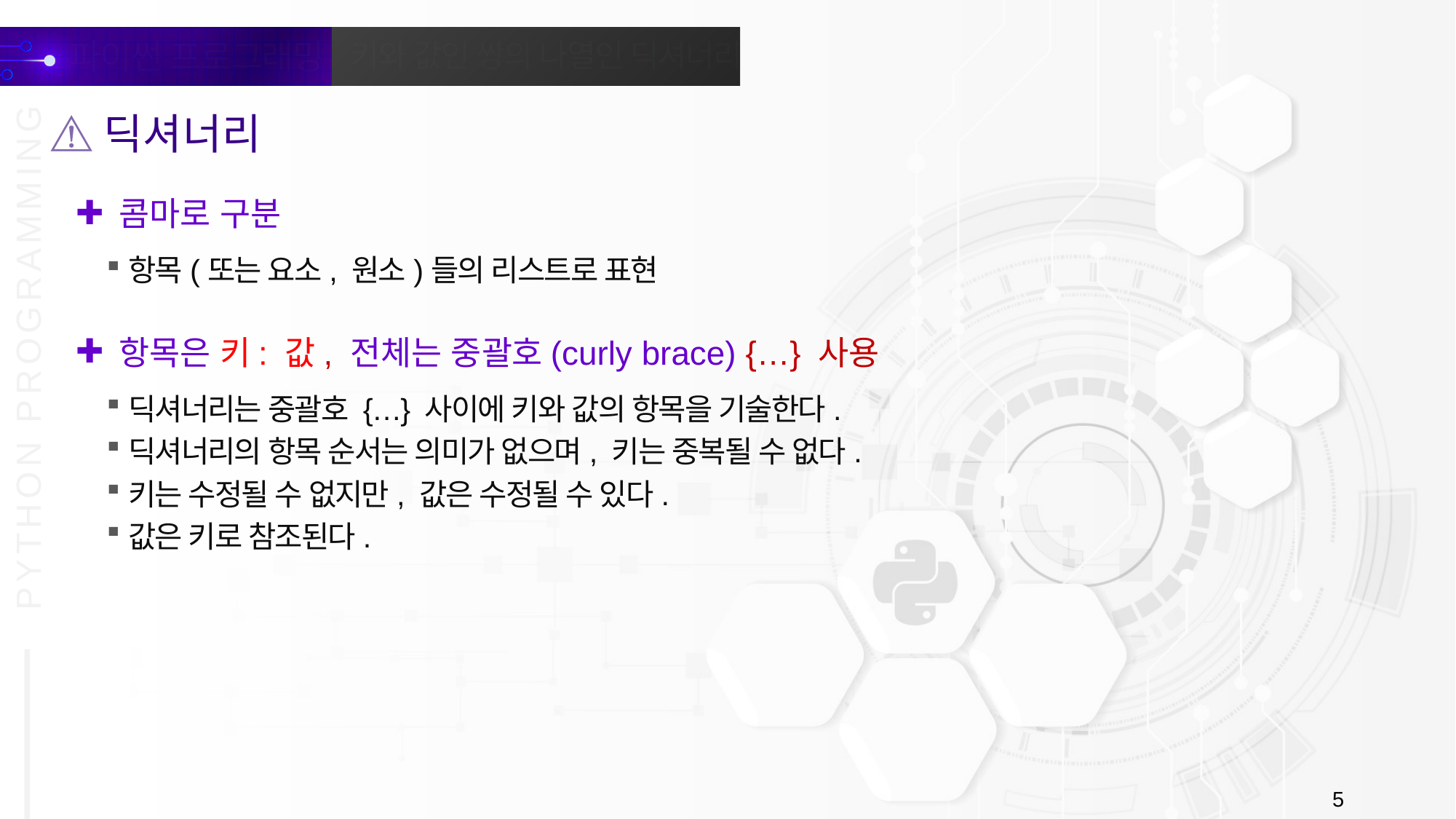

딕셔너리
콤마로 구분
항목(또는 요소, 원소)들의 리스트로 표현
항목은 키: 값, 전체는 중괄호(curly brace) {…} 사용
딕셔너리는 중괄호 {…} 사이에 키와 값의 항목을 기술한다.
딕셔너리의 항목 순서는 의미가 없으며, 키는 중복될 수 없다.
키는 수정될 수 없지만, 값은 수정될 수 있다.
값은 키로 참조된다.
5